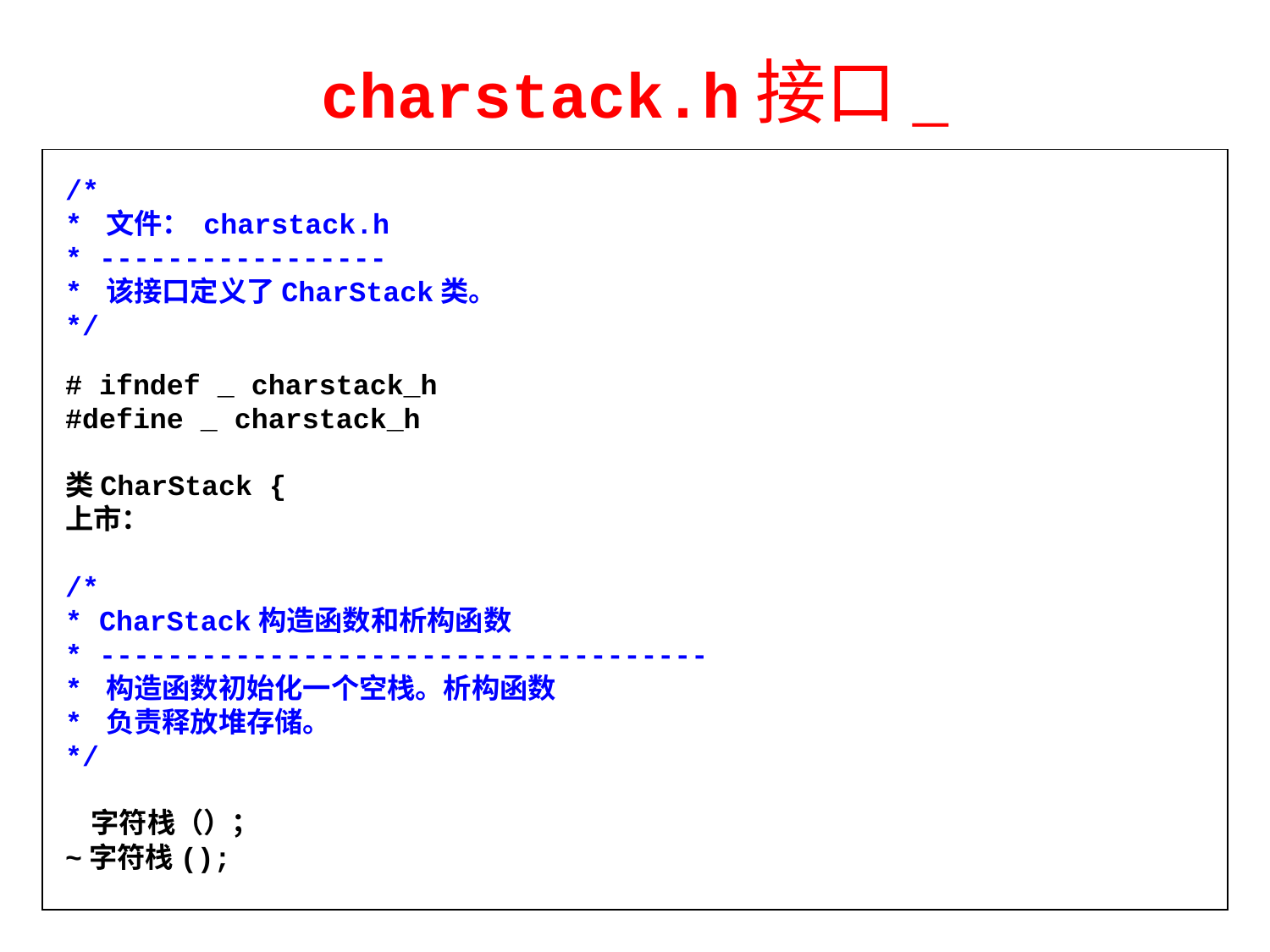

# charstack.h接口_

/*
* 文件： charstack.h
* -----------------
* 该接口定义了CharStack类。
*/

# ifndef _ charstack_h
#define _ charstack_h

类CharStack {
上市：

/*
* CharStack构造函数和析构函数
* ------------------------------------
* 构造函数初始化一个空栈。析构函数
* 负责释放堆存储。
*/

   字符栈（）；
~字符栈();